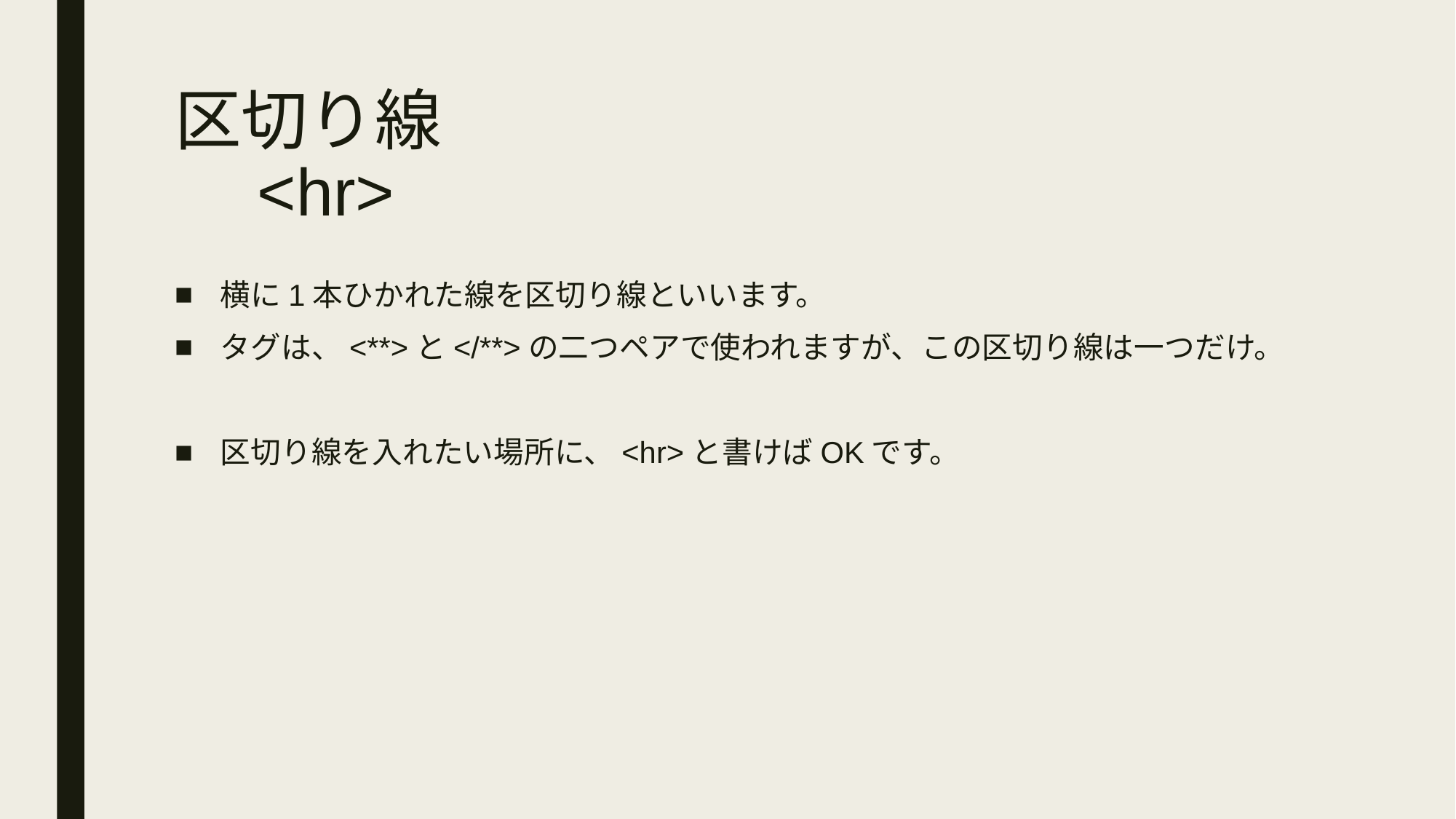

# 区切り線 　<hr>
横に1本ひかれた線を区切り線といいます。
タグは、<**>と</**>の二つペアで使われますが、この区切り線は一つだけ。

区切り線を入れたい場所に、<hr>と書けばOKです。